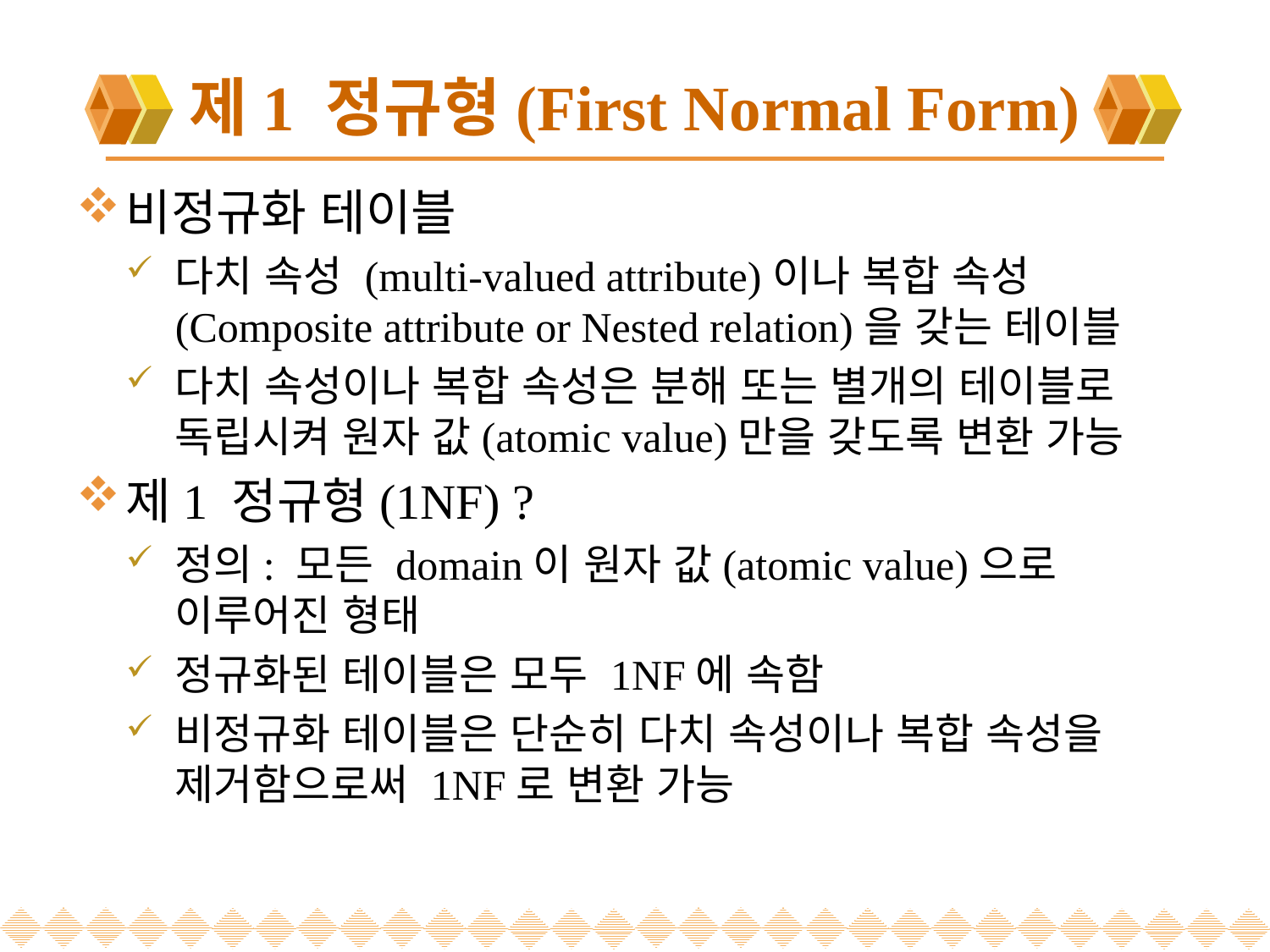

# 제1 정규형(First Normal Form)
비정규화 테이블
다치 속성 (multi-valued attribute)이나 복합 속성(Composite attribute or Nested relation)을 갖는 테이블
다치 속성이나 복합 속성은 분해 또는 별개의 테이블로 독립시켜 원자 값(atomic value)만을 갖도록 변환 가능
제1 정규형(1NF) ?
정의: 모든 domain이 원자 값(atomic value)으로 이루어진 형태
정규화된 테이블은 모두 1NF에 속함
비정규화 테이블은 단순히 다치 속성이나 복합 속성을 제거함으로써 1NF로 변환 가능